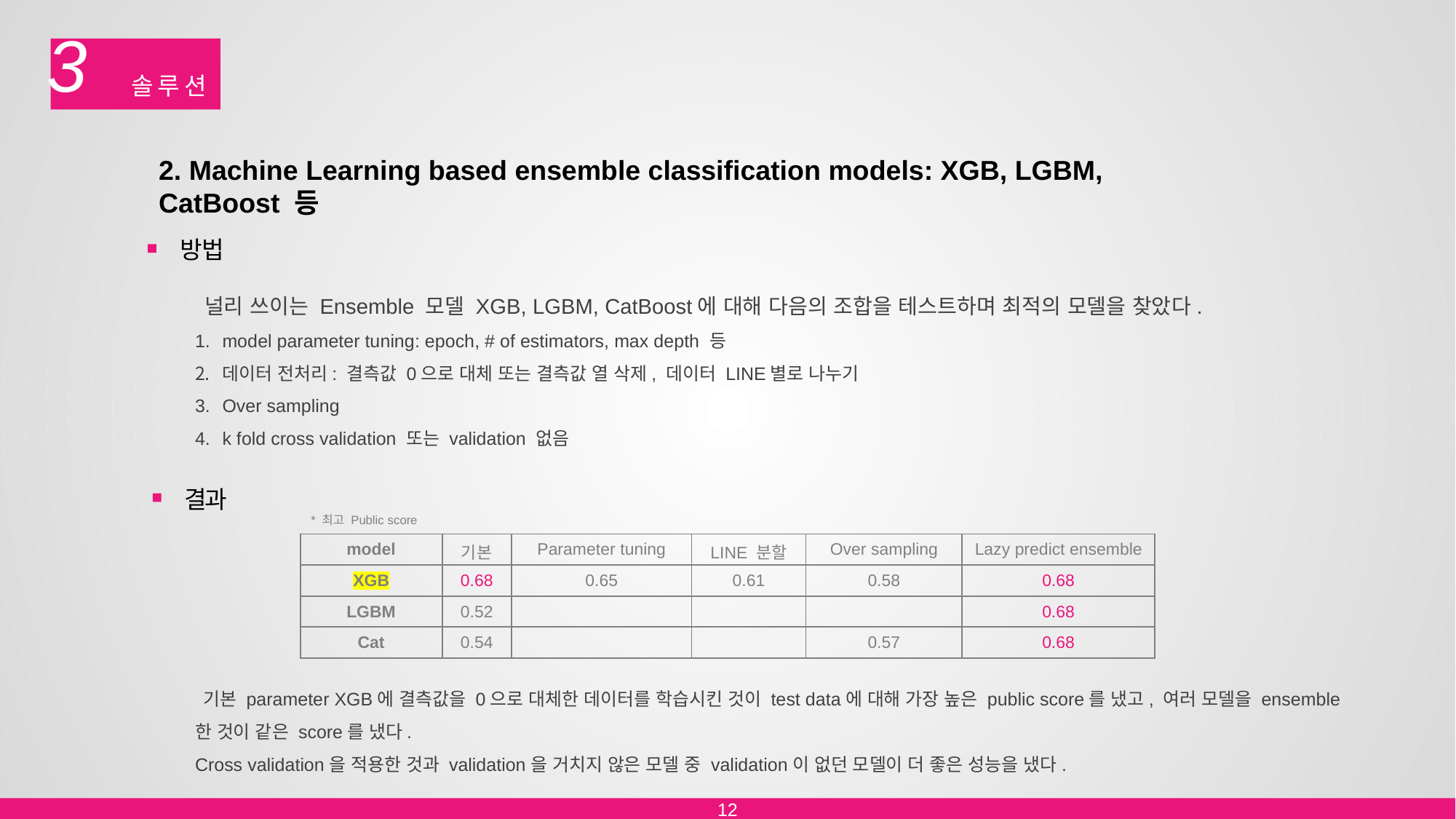

3

# 솔루션
2. Machine Learning based ensemble classification models: XGB, LGBM, CatBoost 등
방법

 널리 쓰이는 Ensemble 모델 XGB, LGBM, CatBoost에 대해 다음의 조합을 테스트하며 최적의 모델을 찾았다.
model parameter tuning: epoch, # of estimators, max depth 등
데이터 전처리: 결측값 0으로 대체 또는 결측값 열 삭제, 데이터 LINE별로 나누기
Over sampling
k fold cross validation 또는 validation 없음
결과

* 최고 Public score
| model | 기본 | Parameter tuning | LINE 분할 | Over sampling | Lazy predict ensemble |
| --- | --- | --- | --- | --- | --- |
| XGB | 0.68 | 0.65 | 0.61 | 0.58 | 0.68 |
| LGBM | 0.52 |  |  |  | 0.68 |
| Cat | 0.54 |  |  | 0.57 | 0.68 |
 기본 parameter XGB에 결측값을 0으로 대체한 데이터를 학습시킨 것이 test data에 대해 가장 높은 public score를 냈고, 여러 모델을 ensemble한 것이 같은 score를 냈다.
Cross validation을 적용한 것과 validation을 거치지 않은 모델 중 validation이 없던 모델이 더 좋은 성능을 냈다.
12